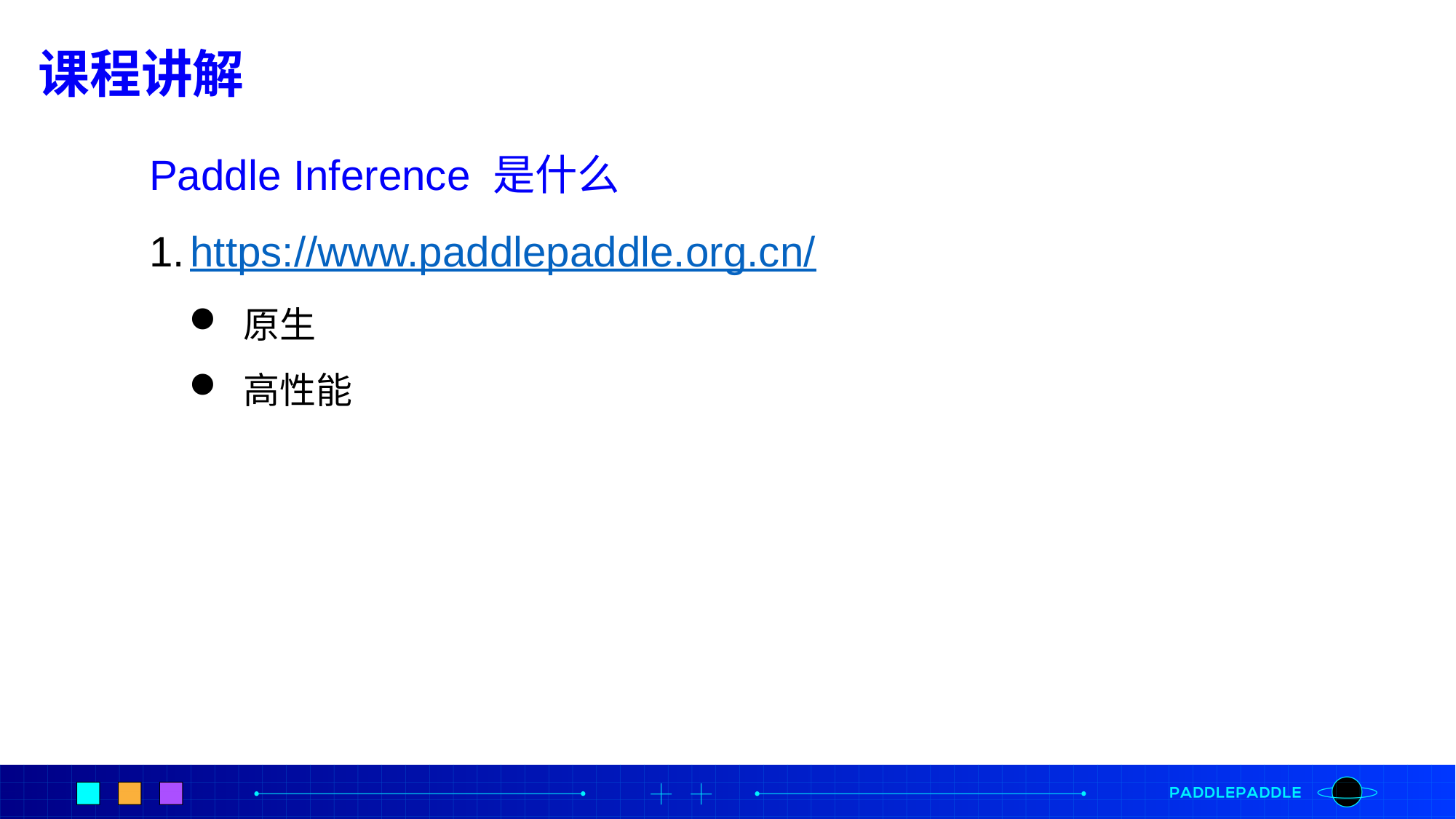

课程讲解
Paddle Inference 是什么
https://www.paddlepaddle.org.cn/
原生
高性能